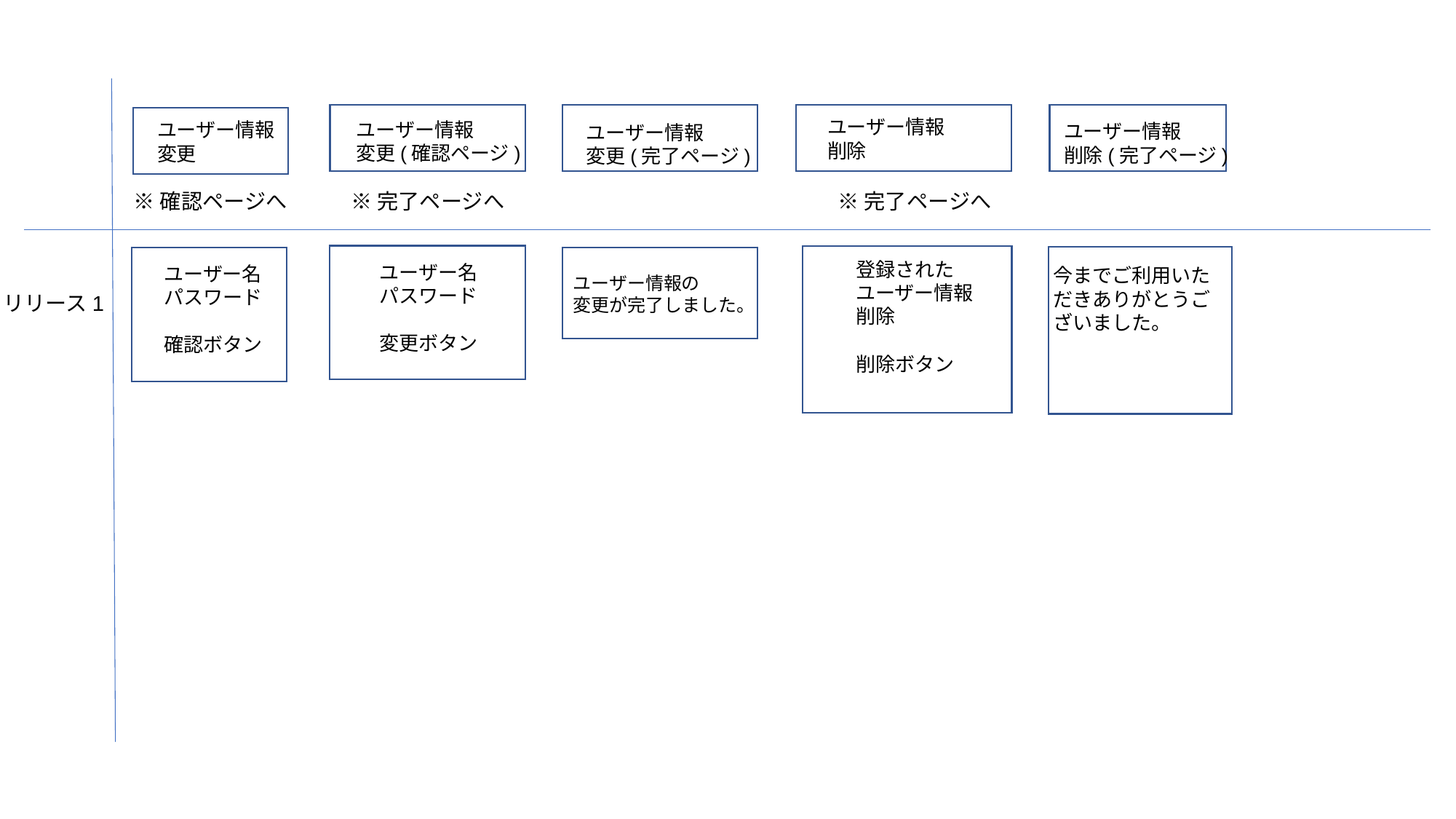

ユーザー情報
削除
ユーザー情報
変更(確認ページ)
ユーザー情報
変更
ユーザー情報
削除(完了ページ)
ユーザー情報
変更(完了ページ)
※確認ページへ
※完了ページへ
※完了ページへ

登録された
ユーザー情報
削除
削除ボタン

ユーザー名
パスワード

変更ボタン

ユーザー名
パスワード

確認ボタン

今までご利用いただきありがとうございました。

ユーザー情報の
変更が完了しました。

リリース1